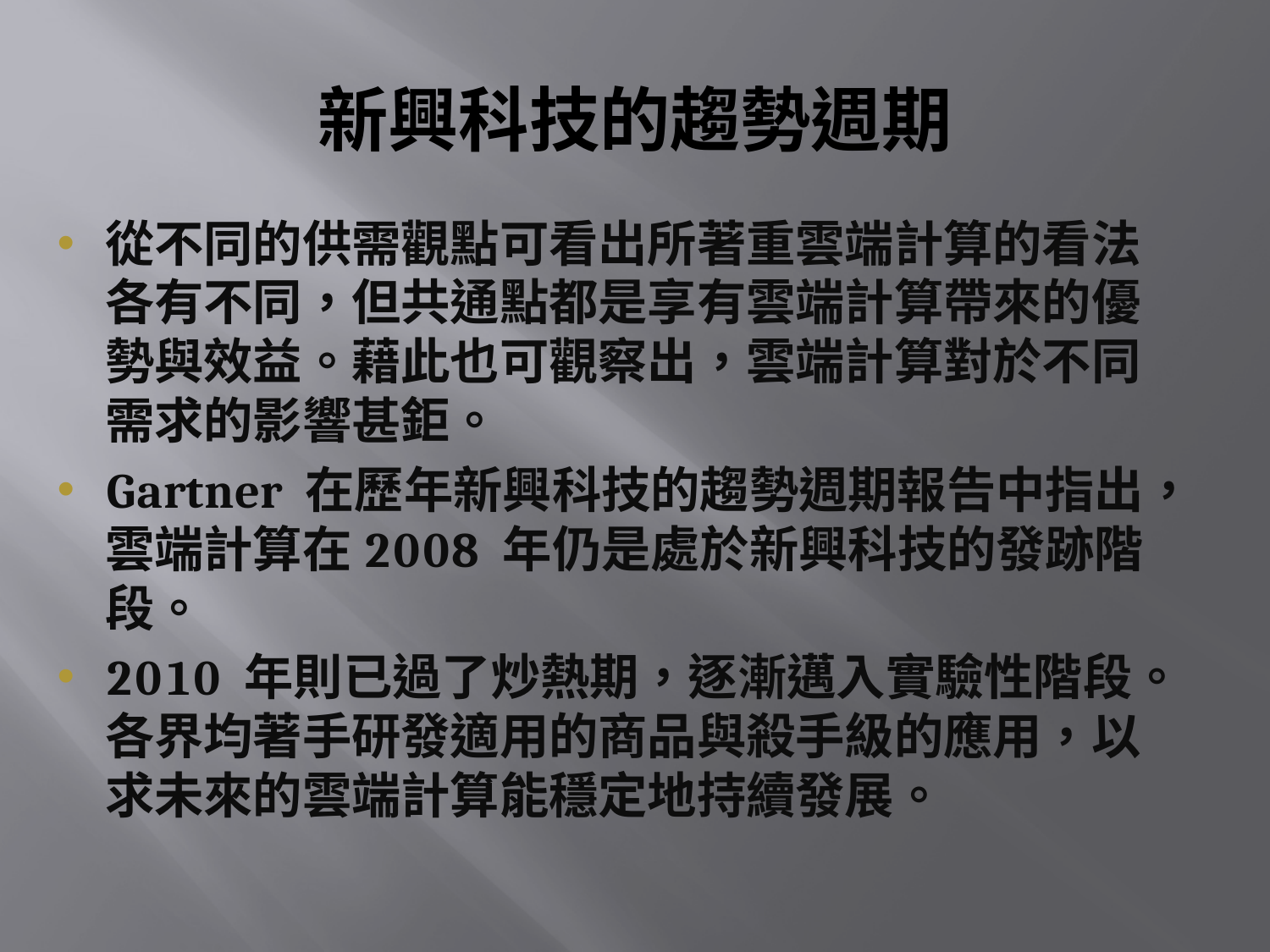

# 新興科技的趨勢週期
從不同的供需觀點可看出所著重雲端計算的看法各有不同，但共通點都是享有雲端計算帶來的優勢與效益。藉此也可觀察出，雲端計算對於不同需求的影響甚鉅。
Gartner 在歷年新興科技的趨勢週期報告中指出，雲端計算在2008 年仍是處於新興科技的發跡階段。
2010 年則已過了炒熱期，逐漸邁入實驗性階段。各界均著手研發適用的商品與殺手級的應用，以求未來的雲端計算能穩定地持續發展。